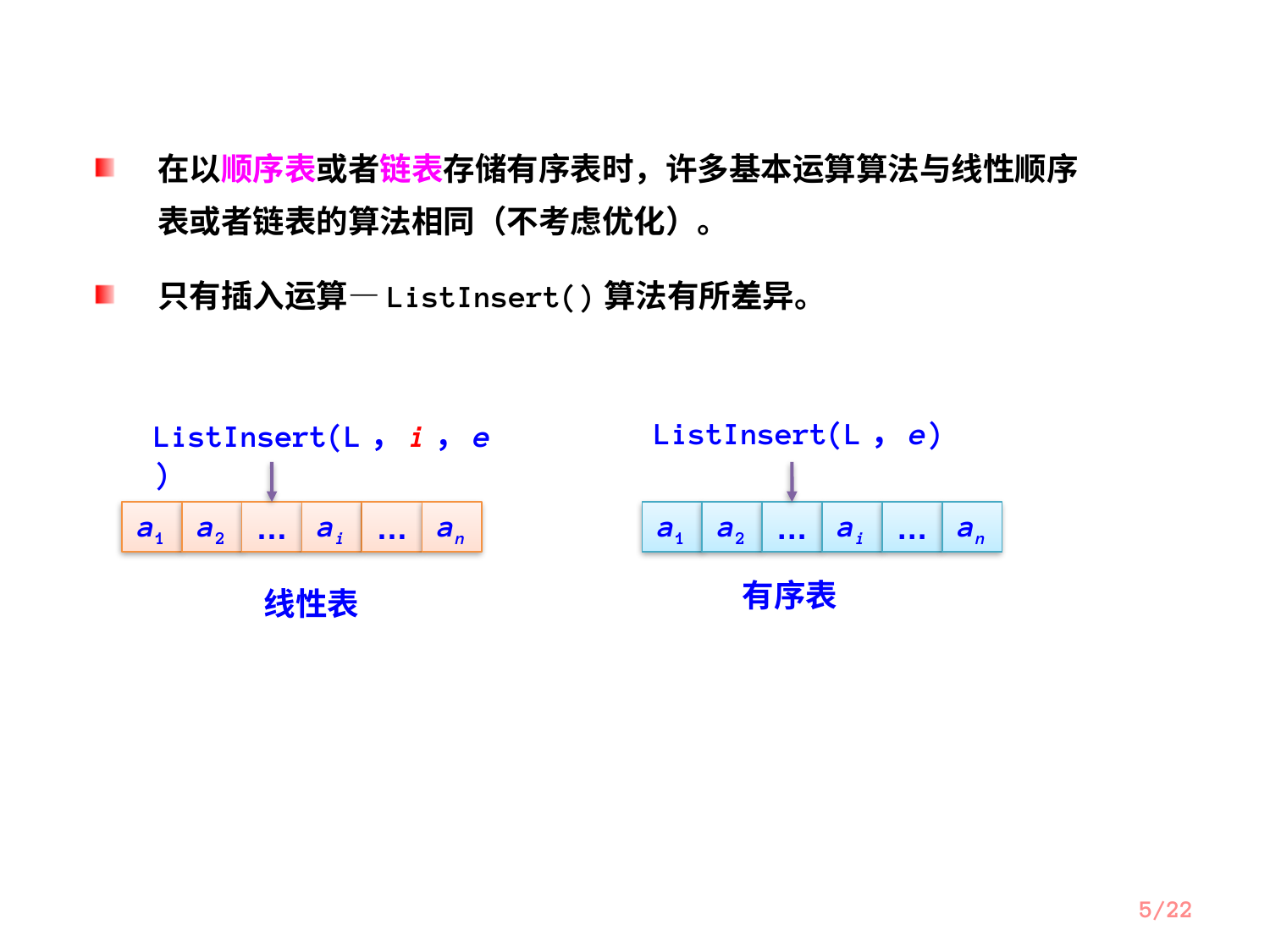

在以顺序表或者链表存储有序表时，许多基本运算算法与线性顺序表或者链表的算法相同（不考虑优化）。
只有插入运算—ListInsert()算法有所差异。
ListInsert(L，e)

a1
a2
…
ai
…
an
有序表
ListInsert(L，i，e)

a1
a2
…
ai
…
an
线性表
5/22